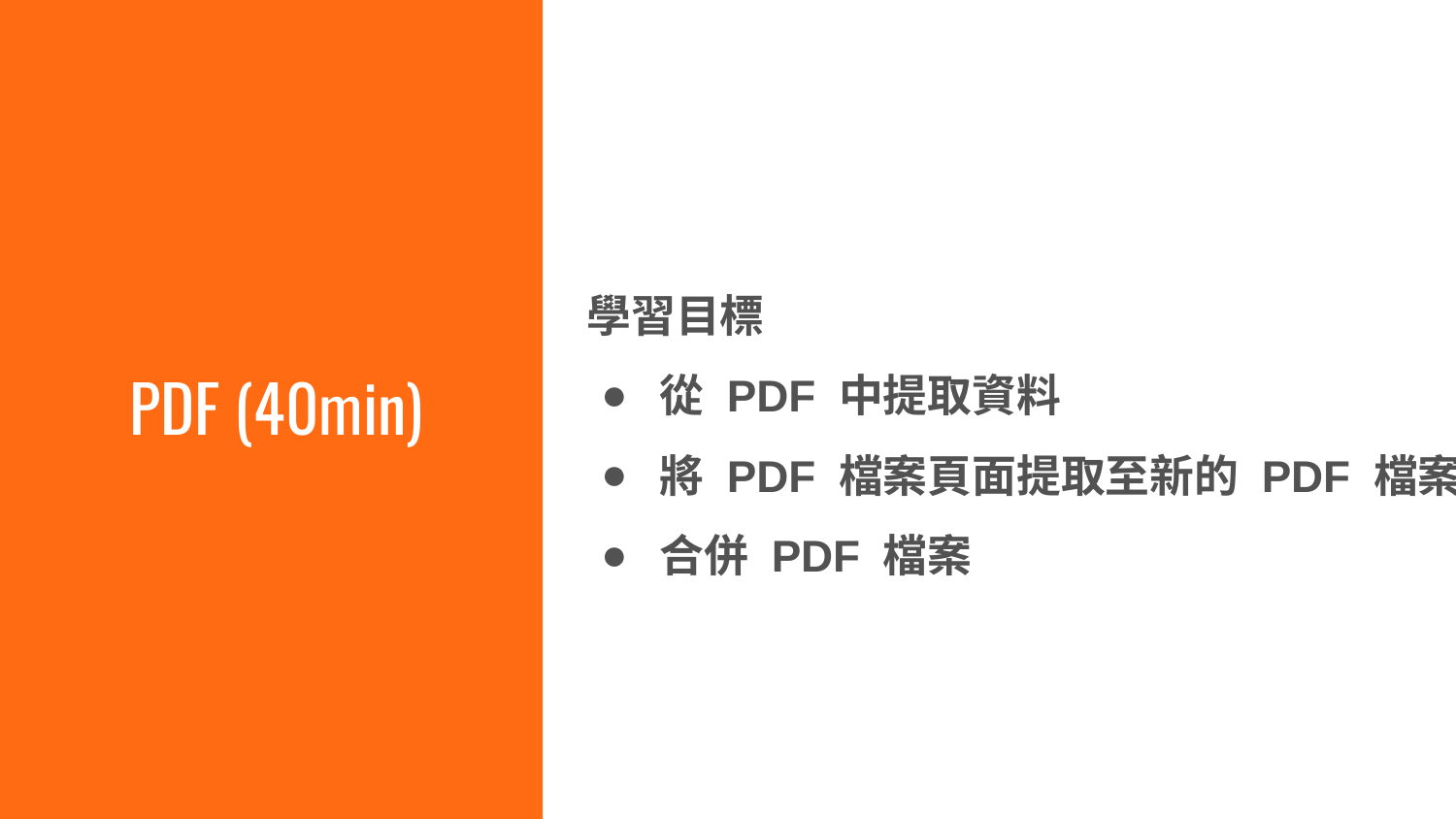

學習目標
從 PDF 中提取資料
將 PDF 檔案頁面提取至新的 PDF 檔案
合併 PDF 檔案
PDF (40min)